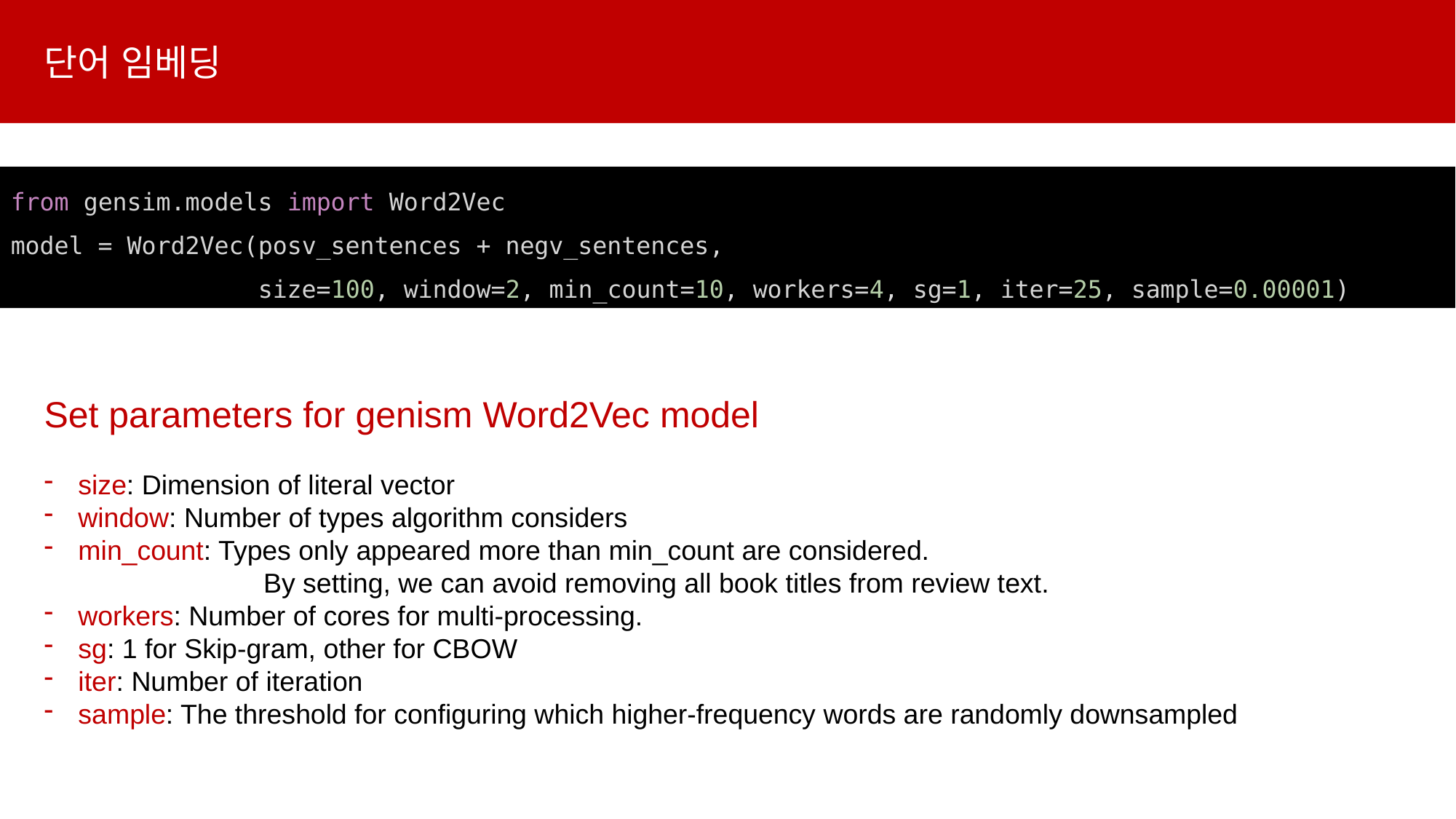

단어 임베딩
from gensim.models import Word2Vec
model = Word2Vec(posv_sentences + negv_sentences,
		  size=100, window=2, min_count=10, workers=4, sg=1, iter=25, sample=0.00001)
Set parameters for genism Word2Vec model

size: Dimension of literal vector
window: Number of types algorithm considers
min_count: Types only appeared more than min_count are considered.
	          By setting, we can avoid removing all book titles from review text.
workers: Number of cores for multi-processing.
sg: 1 for Skip-gram, other for CBOW
iter: Number of iteration
sample: The threshold for configuring which higher-frequency words are randomly downsampled